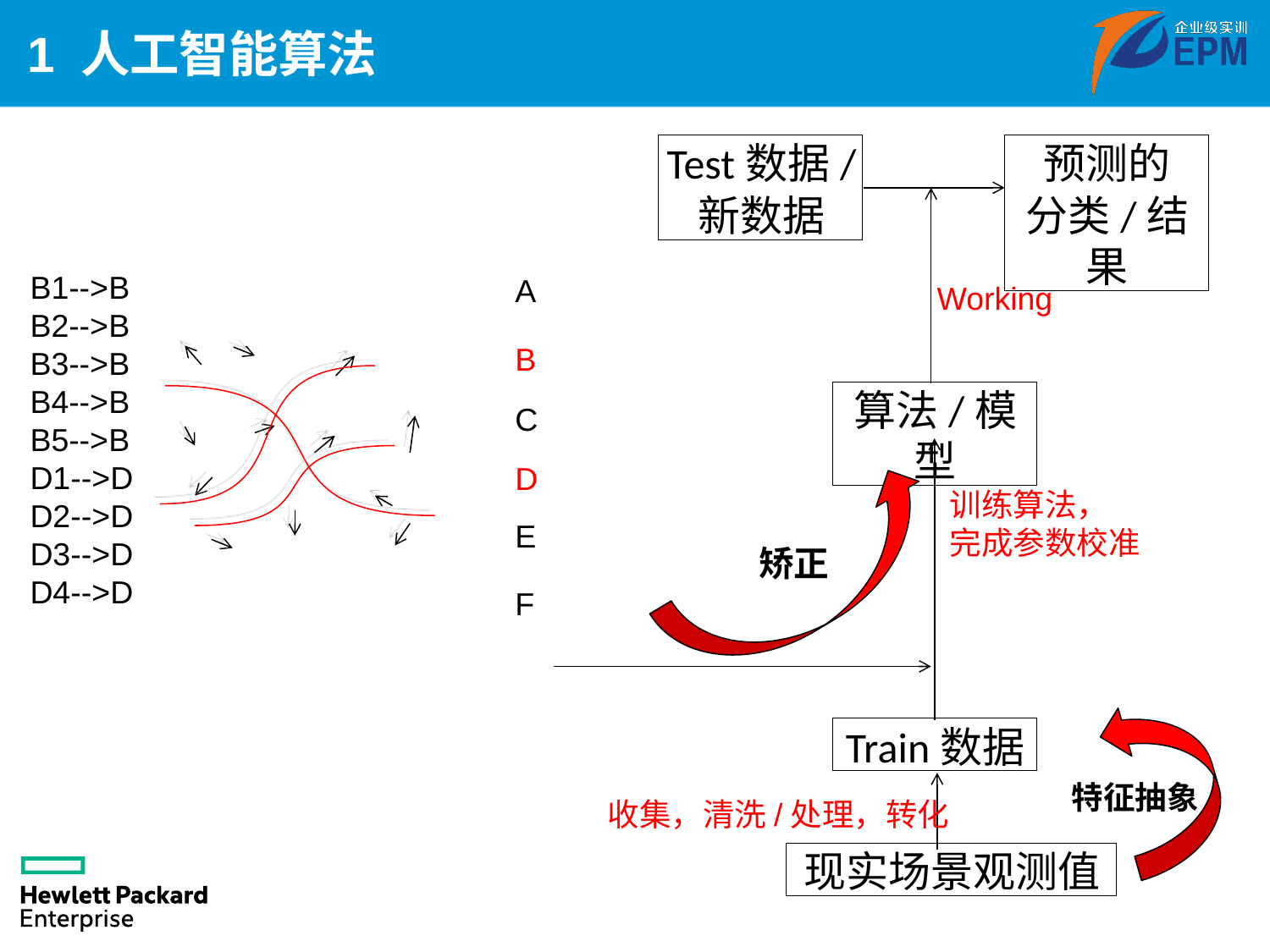

# 1 人工智能算法
预测的
分类/结果
Test数据/
新数据
B1-->B
B2-->B
B3-->B
B4-->B
B5-->B
D1-->D
D2-->D
D3-->D
D4-->D
A
Working
B
算法/模型
C

D
训练算法，
完成参数校准
E
矫正
F

Train数据
特征抽象
收集，清洗/处理，转化
现实场景观测值